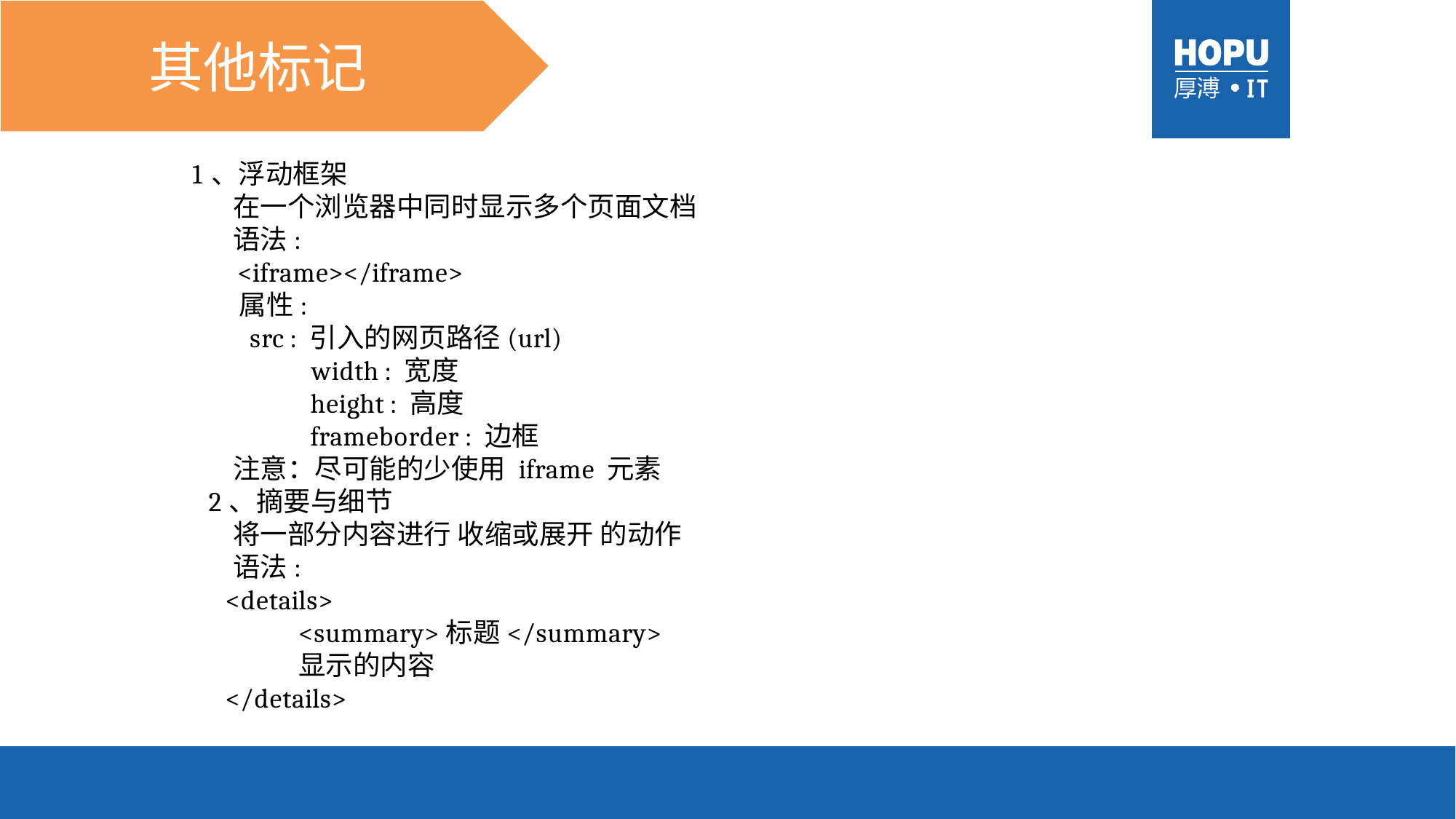

其他标记
1、浮动框架
      在一个浏览器中同时显示多个页面文档
      语法:
        <iframe></iframe>
       属性:
          src : 引入的网页路径(url)
	  width : 宽度
	  height : 高度
	  frameborder : 边框
      注意：尽可能的少使用 iframe 元素
   2、摘要与细节
      将一部分内容进行 收缩或展开 的动作
      语法:
      <details>
	<summary>标题</summary>
	显示的内容
      </details>